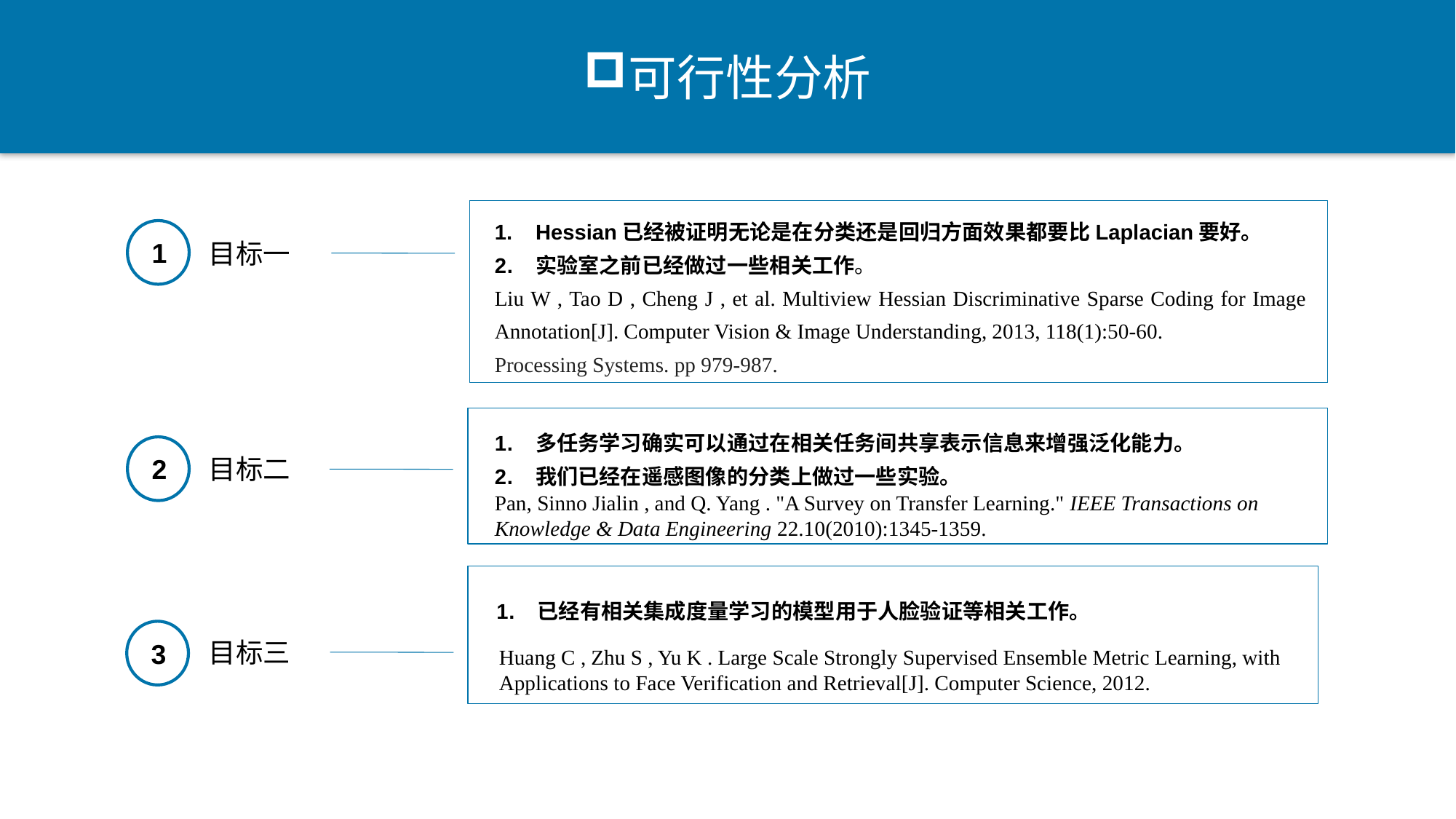

可行性分析

Hessian已经被证明无论是在分类还是回归方面效果都要比Laplacian要好。
实验室之前已经做过一些相关工作。
Liu W , Tao D , Cheng J , et al. Multiview Hessian Discriminative Sparse Coding for Image Annotation[J]. Computer Vision & Image Understanding, 2013, 118(1):50-60.
Processing Systems. pp 979-987.

1
目标一

多任务学习确实可以通过在相关任务间共享表示信息来增强泛化能力。
我们已经在遥感图像的分类上做过一些实验。

2
目标二
Pan, Sinno Jialin , and Q. Yang . "A Survey on Transfer Learning." IEEE Transactions on Knowledge & Data Engineering 22.10(2010):1345-1359.

3
目标三
已经有相关集成度量学习的模型用于人脸验证等相关工作。

Huang C , Zhu S , Yu K . Large Scale Strongly Supervised Ensemble Metric Learning, with Applications to Face Verification and Retrieval[J]. Computer Science, 2012.